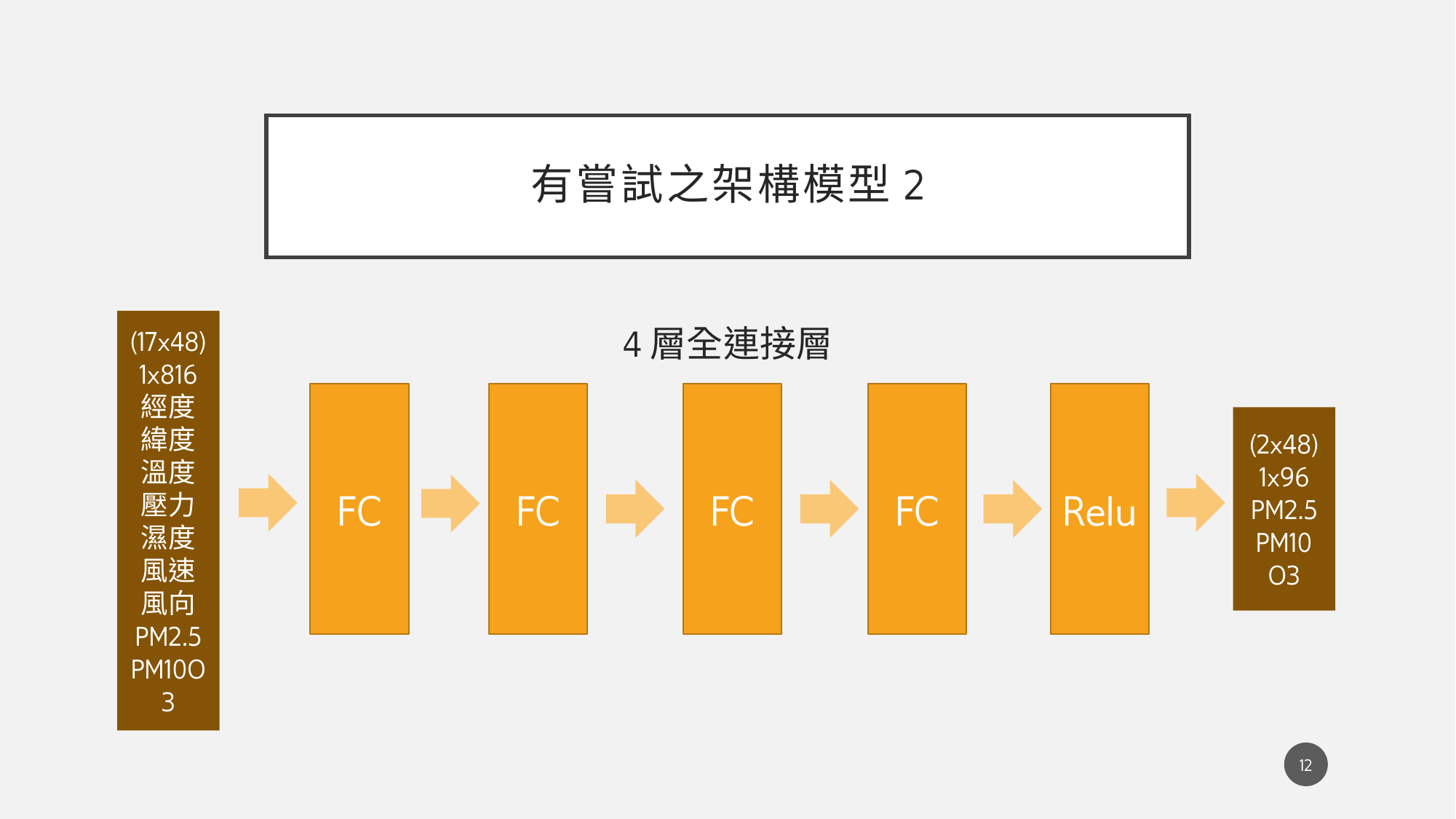

# 有嘗試之架構模型2
(17x48)
1x816
經度
緯度
溫度
壓力
濕度
風速
風向
PM2.5
PM10O3
4層全連接層

FC
FC
FC
FC
Relu
(2x48)
1x96
PM2.5
PM10
O3

12